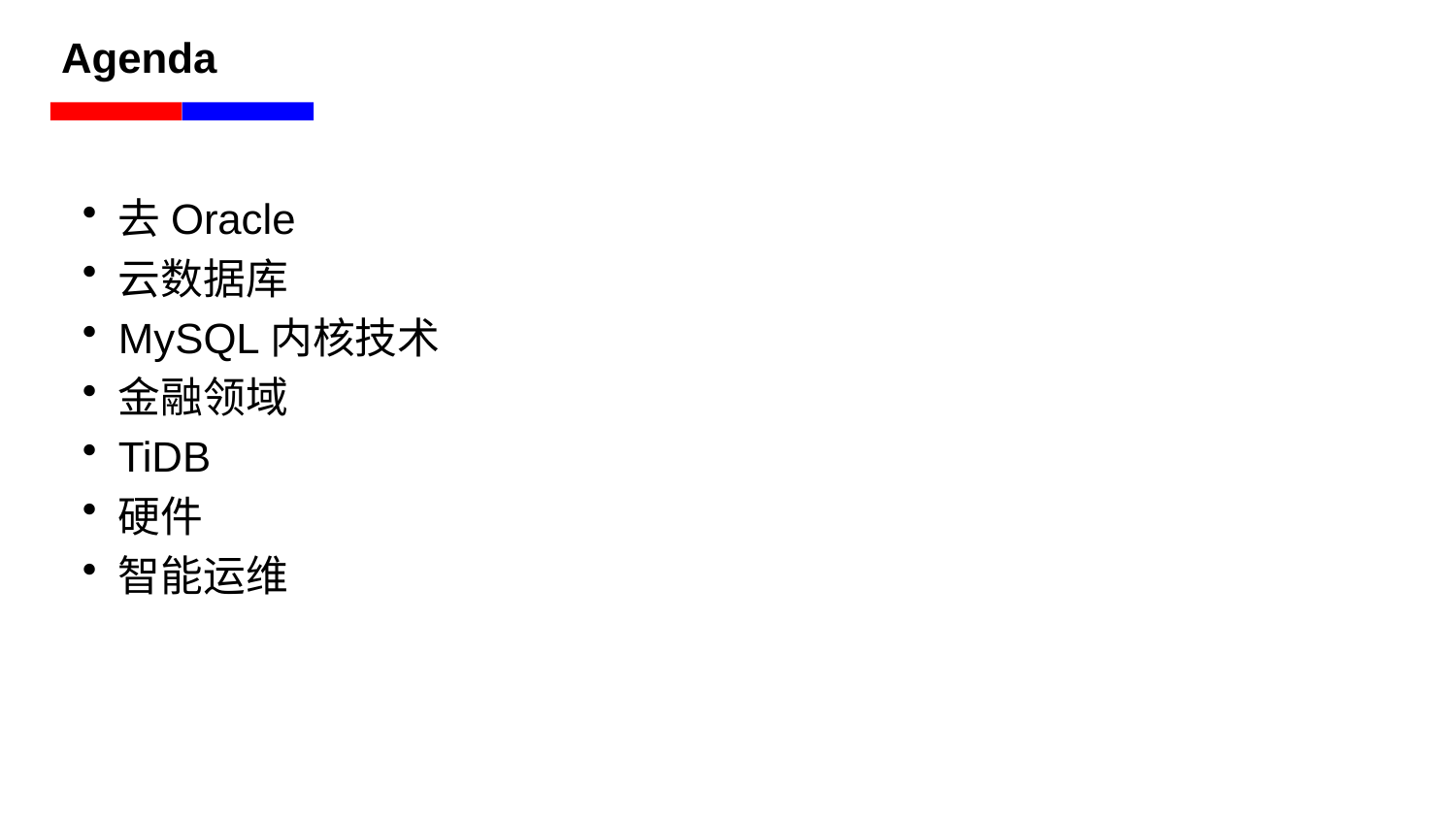

# Agenda
去Oracle
云数据库
MySQL内核技术
金融领域
TiDB
硬件
智能运维